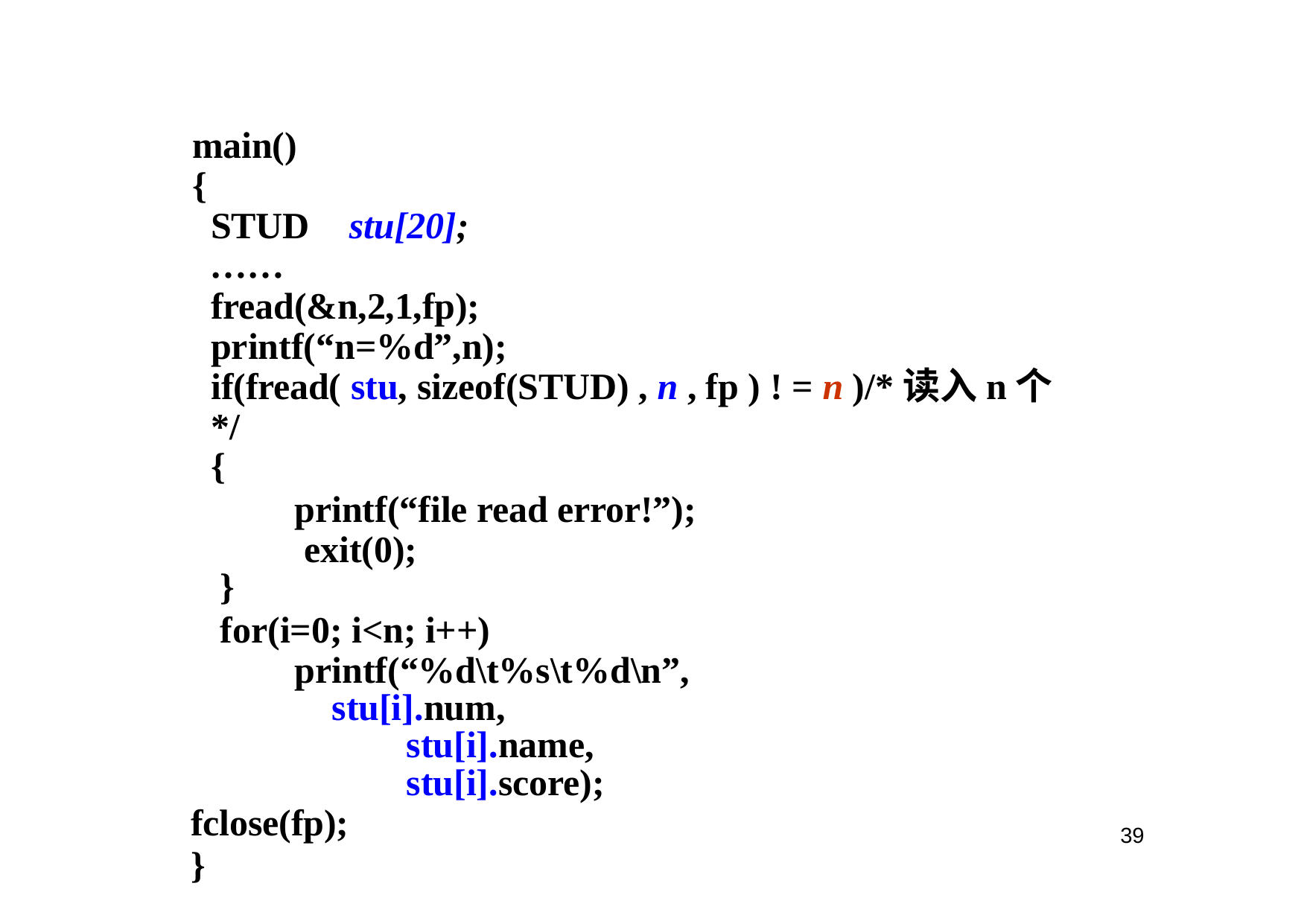

main()
{
STUD	stu[20];
……
fread(&n,2,1,fp);
printf(“n=%d”,n);
if(fread( stu, sizeof(STUD) , n , fp ) ! = n )/*读入n个*/
{
printf(“file read error!”);  exit(0);
}
for(i=0; i<n; i++)  printf(“%d\t%s\t%d\n”,
stu[i].num, stu[i].name, stu[i].score);
fclose(fp);
}
39